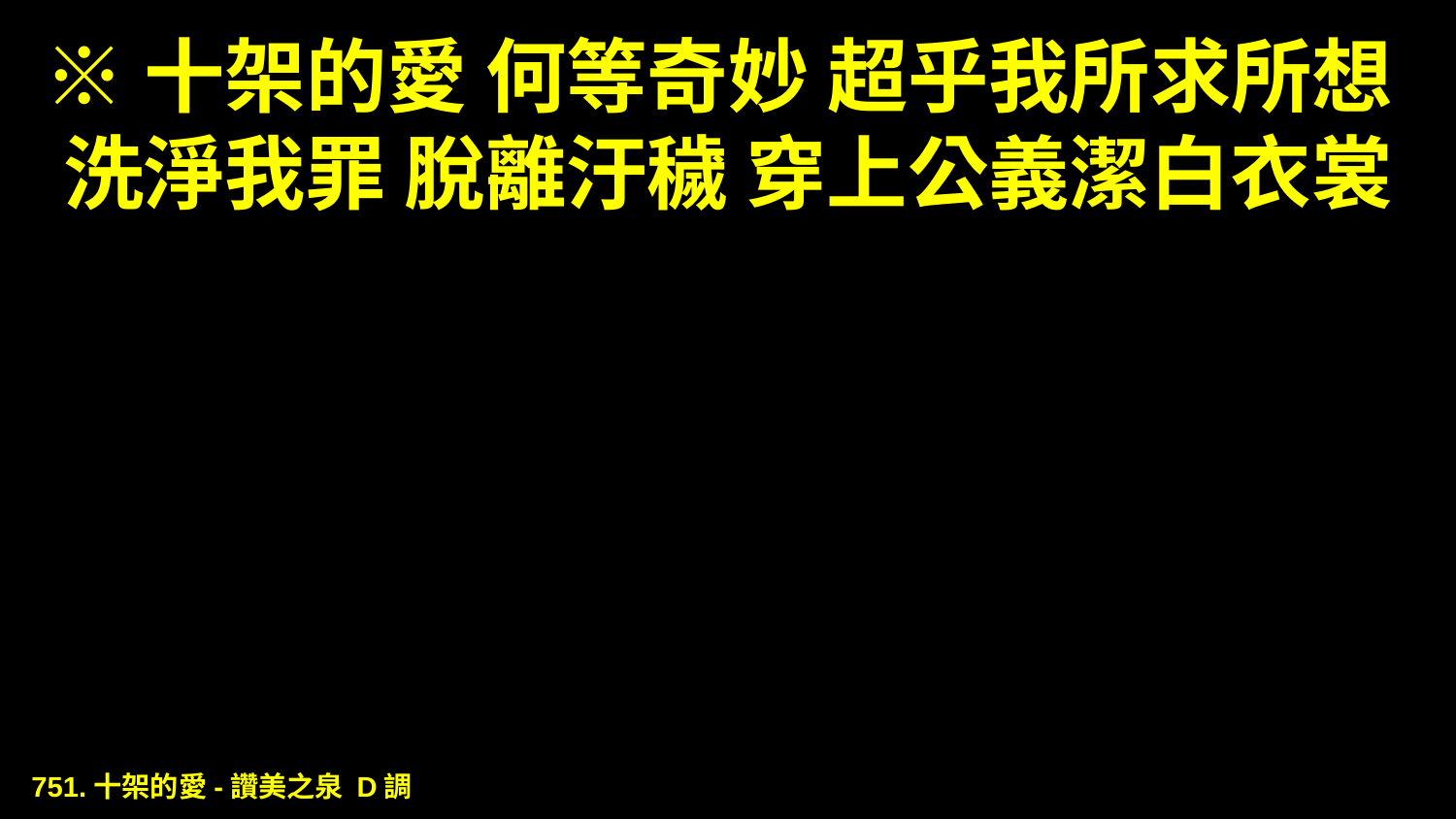

# ※十架的愛 何等奇妙 超乎我所求所想 洗淨我罪 脫離汙穢 穿上公義潔白衣裳
751.十架的愛-讚美之泉 D調